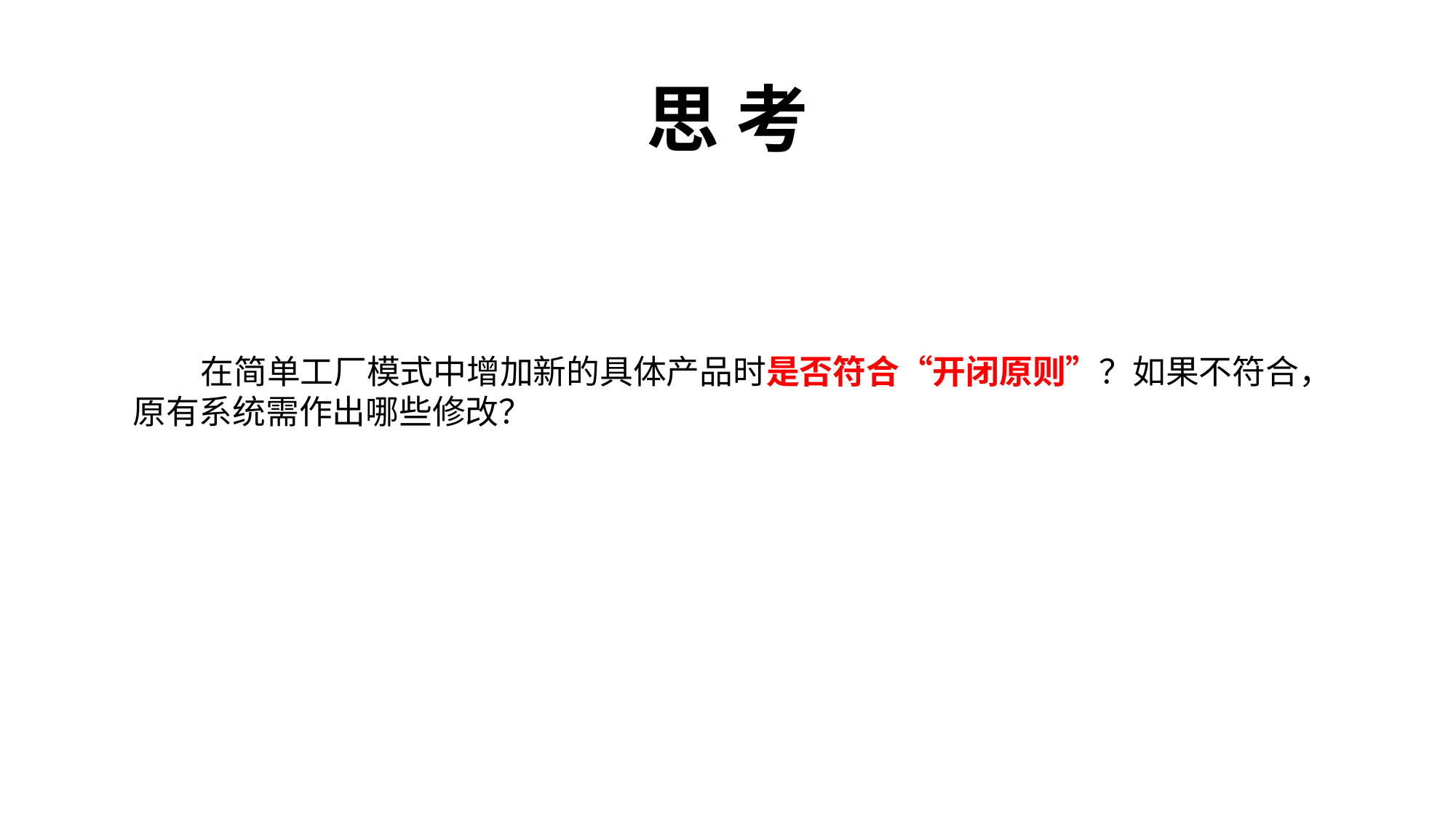

# 思 考
        在简单工厂模式中增加新的具体产品时是否符合“开闭原则”？如果不符合，原有系统需作出哪些修改？